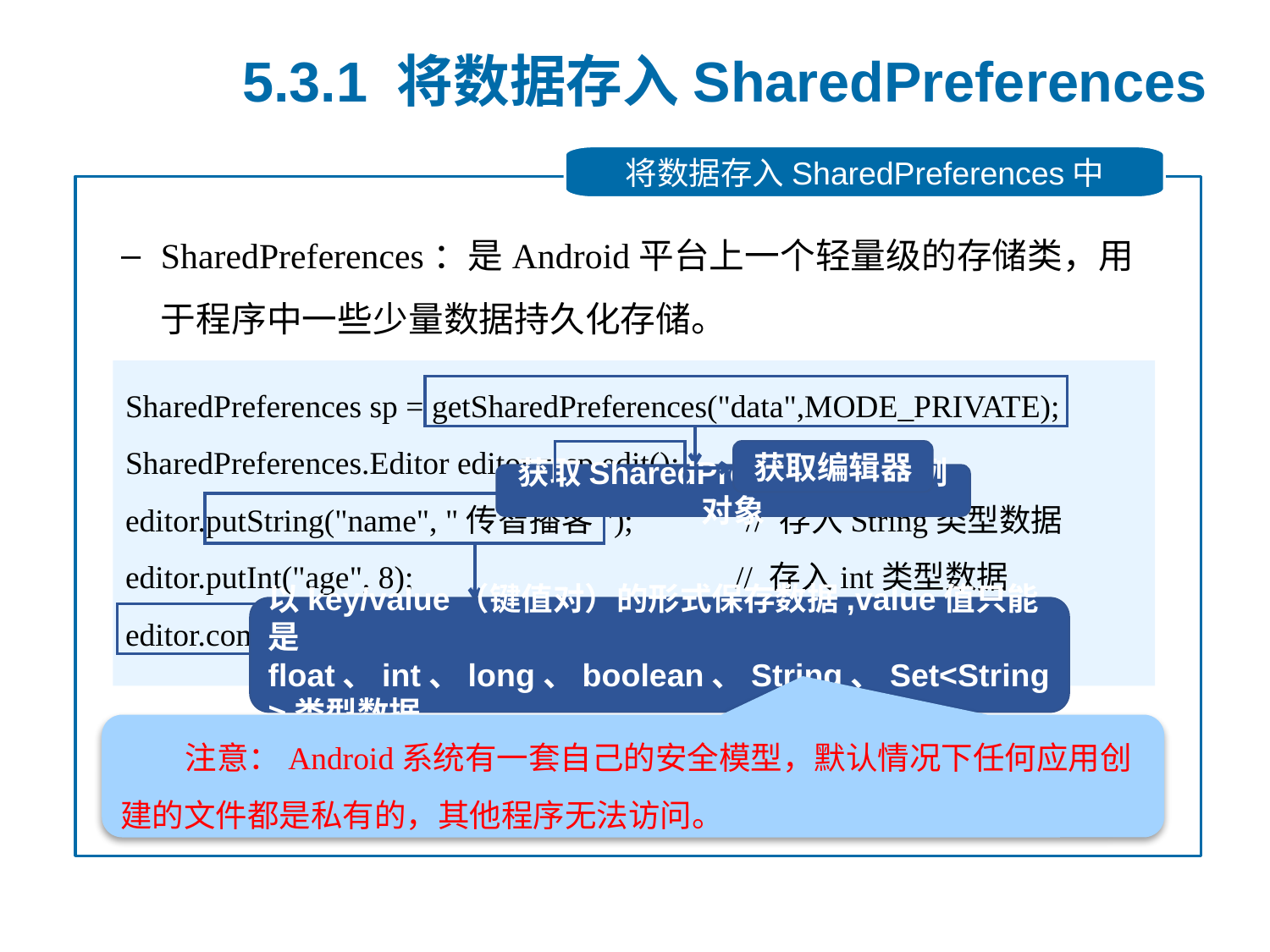

5.3.1 将数据存入SharedPreferences
将数据存入SharedPreferences中

SharedPreferences：是Android平台上一个轻量级的存储类，用于程序中一些少量数据持久化存储。

SharedPreferences sp = getSharedPreferences("data",MODE_PRIVATE);
SharedPreferences.Editor editor = sp.edit();
editor.putString("name", "传智播客");              // 存入String类型数据
editor.putInt("age", 8);                                        // 存入int类型数据
editor.commit();

获取编辑器
获取SharedPreferences实例对象

以key/value（键值对）的形式保存数据,value值只能是float、int、long、boolean、String、Set<String>类型数据。
提交数据

        注意：Android系统有一套自己的安全模型，默认情况下任何应用创建的文件都是私有的，其他程序无法访问。